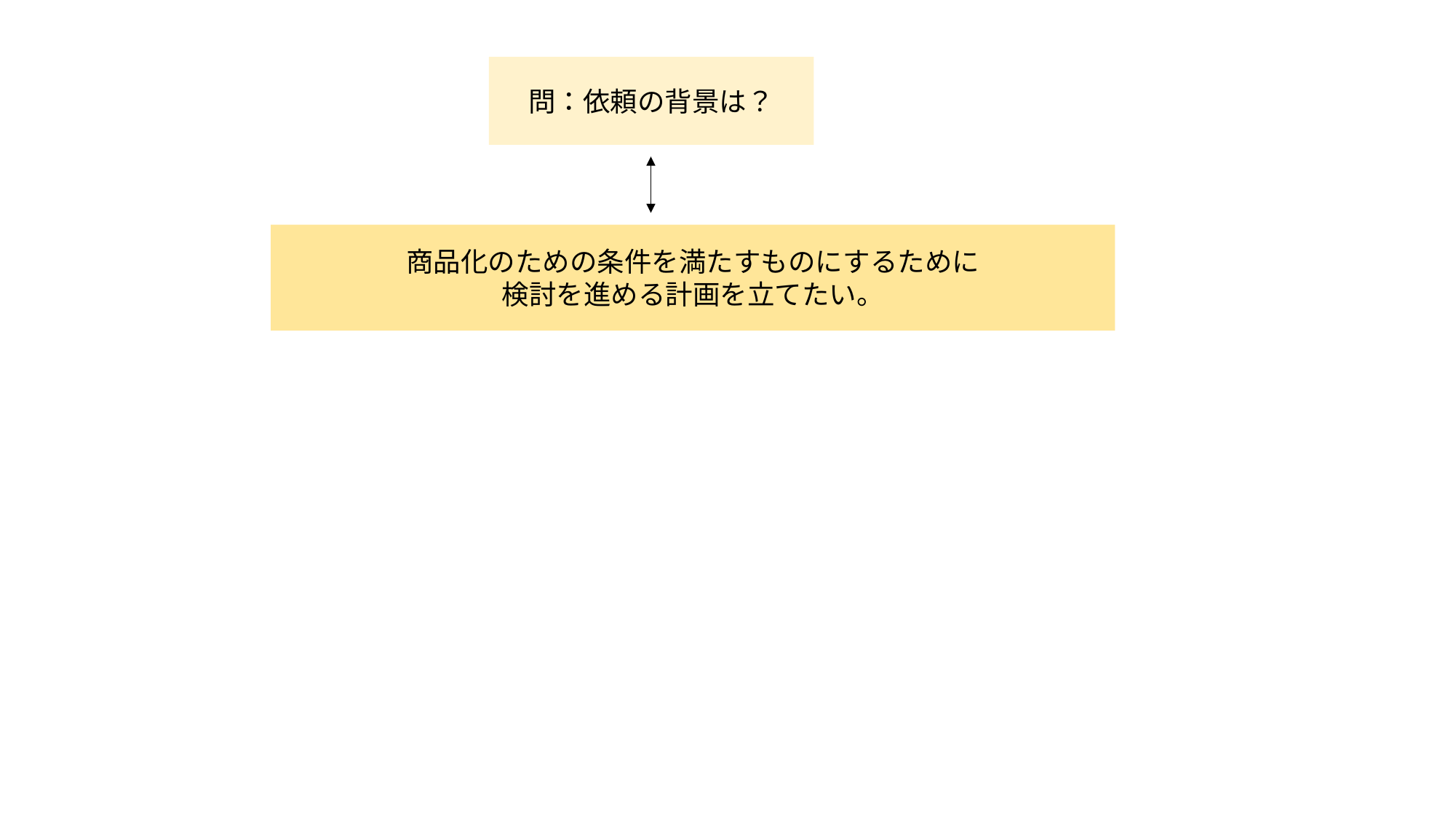

問：依頼の背景は？
商品化のための条件を満たすものにするために
検討を進める計画を立てたい。